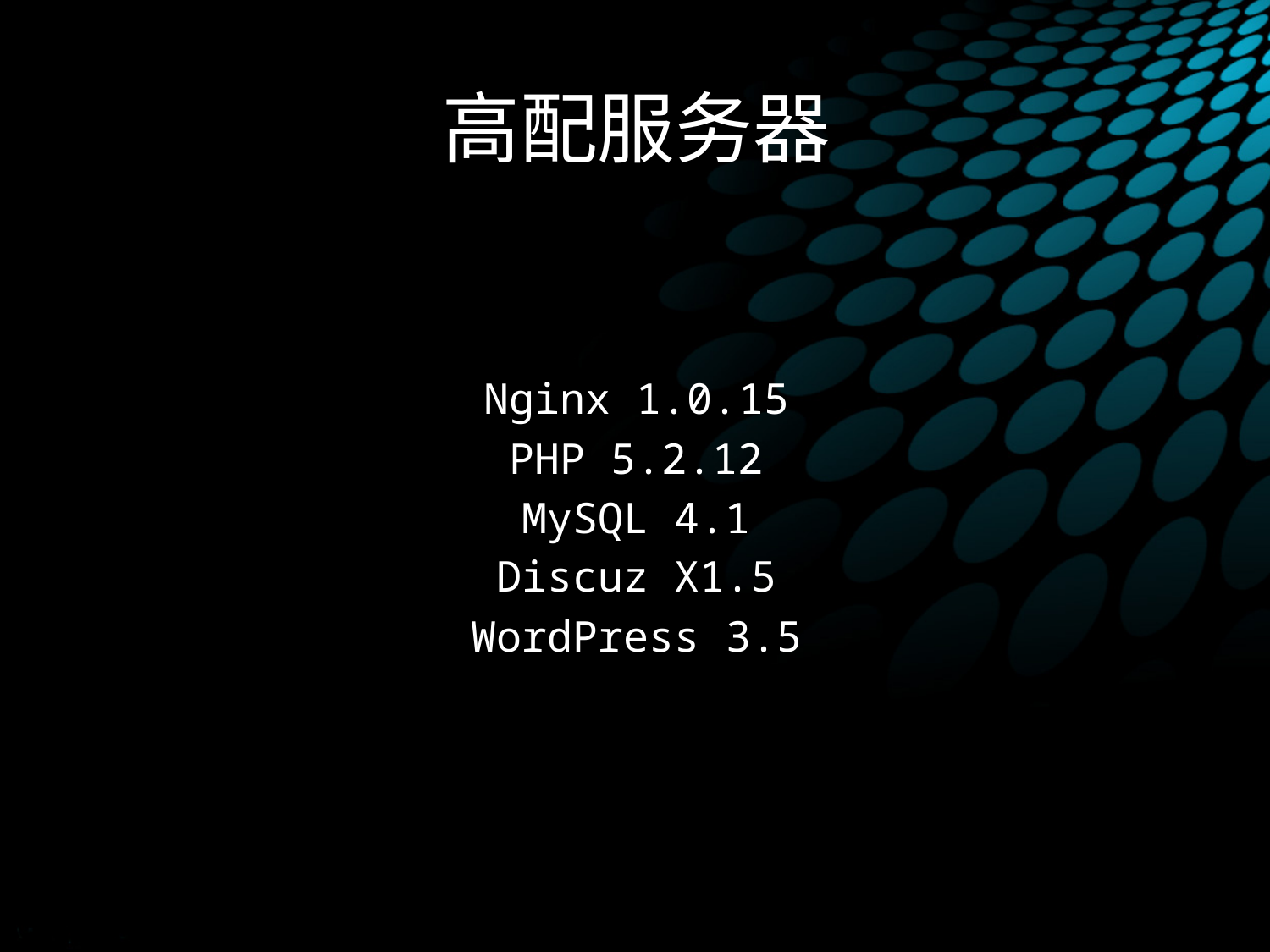

# 高配服务器
Nginx 1.0.15
PHP 5.2.12
MySQL 4.1
Discuz X1.5
WordPress 3.5